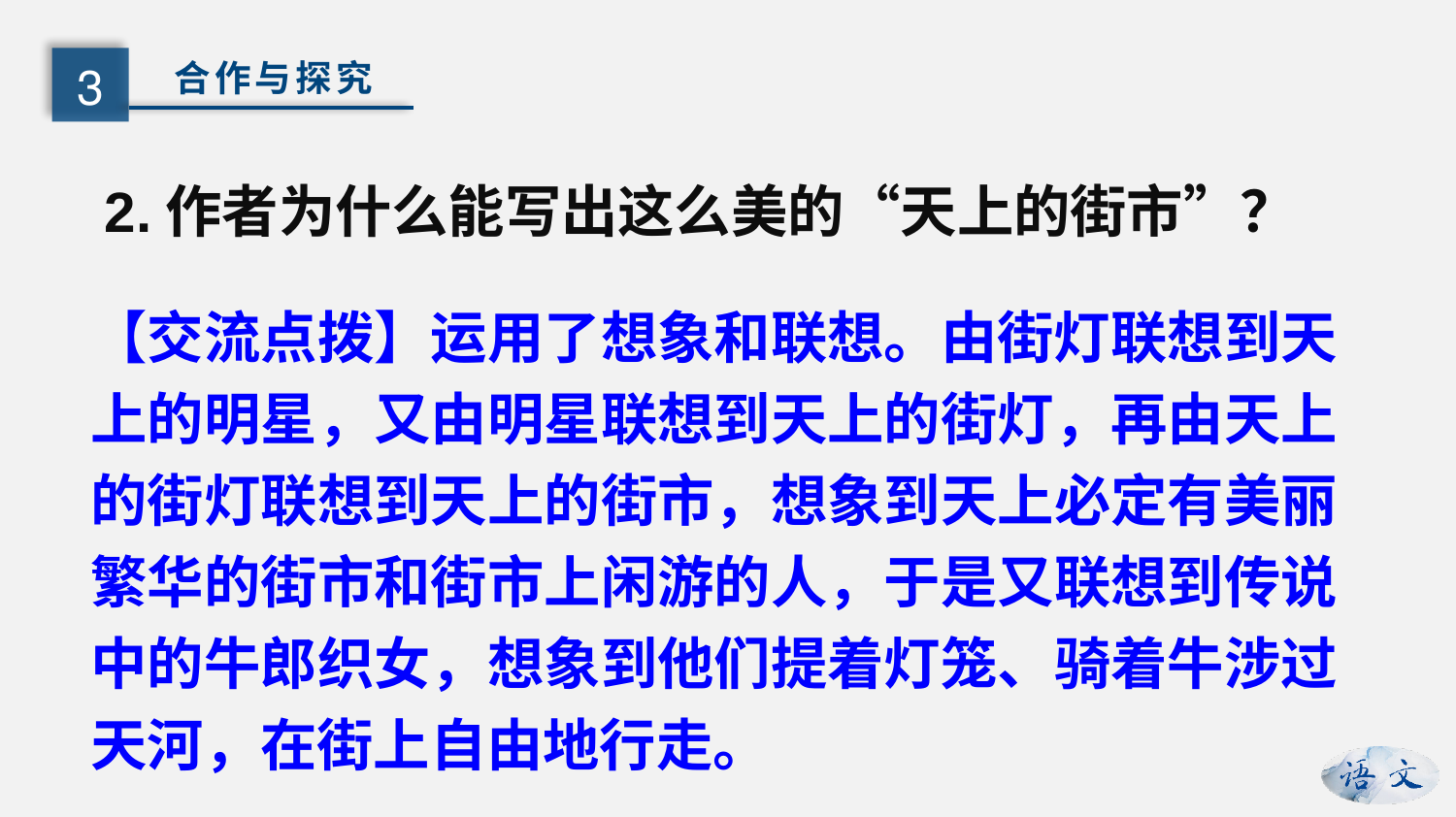

2.作者为什么能写出这么美的“天上的街市”？
【交流点拨】运用了想象和联想。由街灯联想到天上的明星，又由明星联想到天上的街灯，再由天上的街灯联想到天上的街市，想象到天上必定有美丽繁华的街市和街市上闲游的人，于是又联想到传说中的牛郎织女，想象到他们提着灯笼、骑着牛涉过天河，在街上自由地行走。